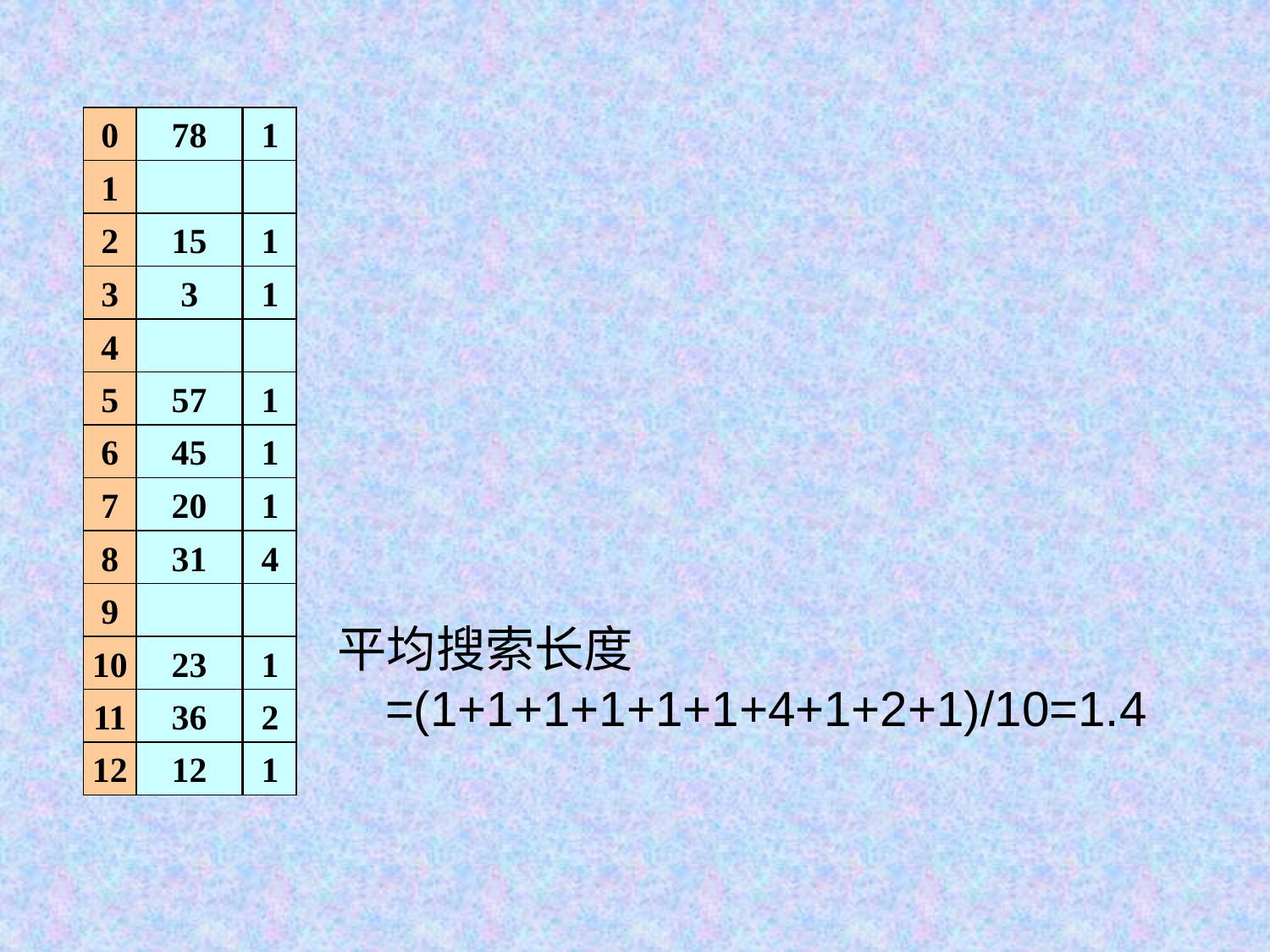

0
78
1

2
15
3
3
4

5
57
6
45
7
20
8
31
9

10
23
11
36
12
12
1

1
1

1
1
1
4

1
2
1
平均搜索长度=(1+1+1+1+1+1+4+1+2+1)/10=1.4